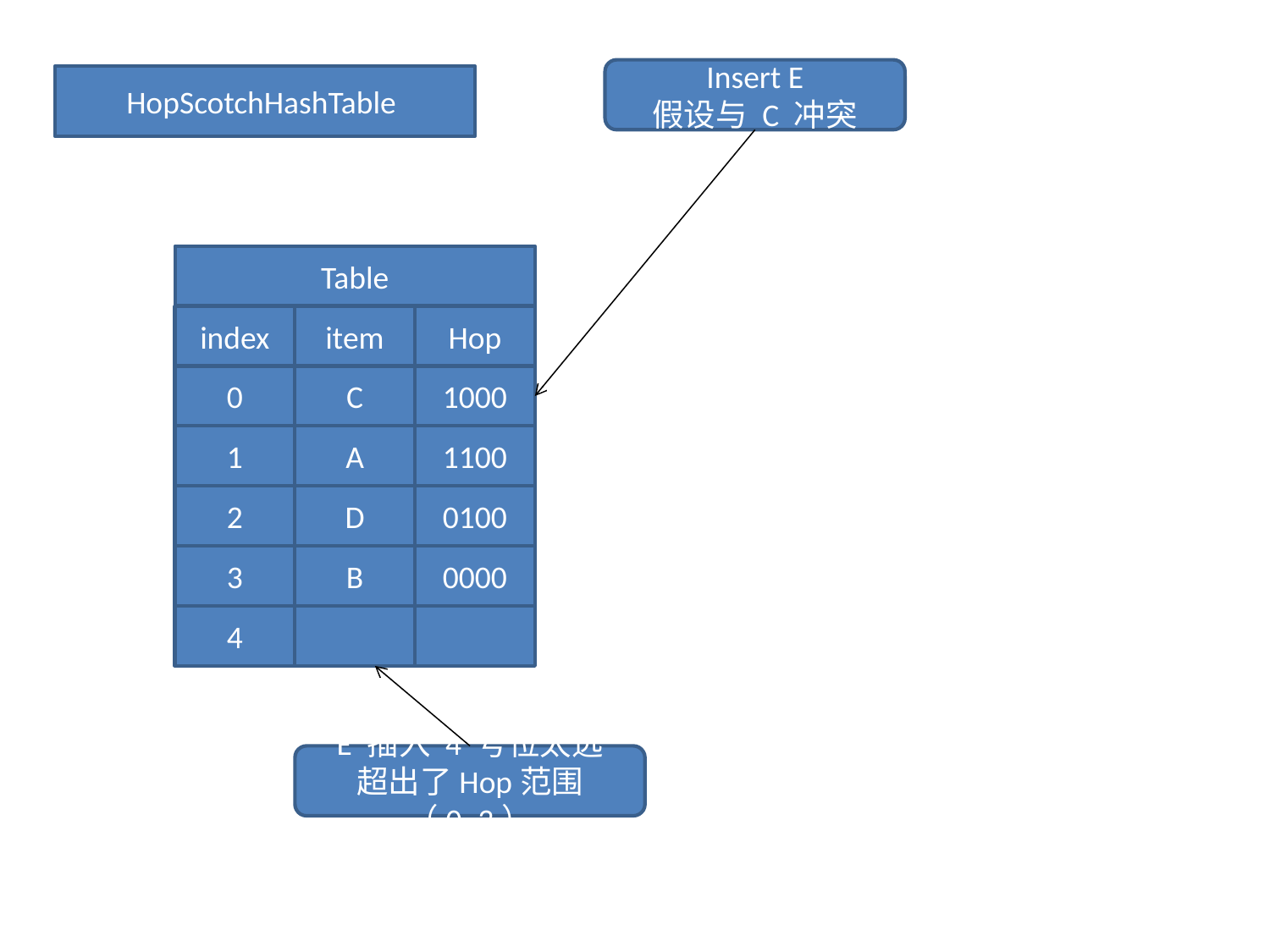

Insert E
假设与 C 冲突
HopScotchHashTable
Table
index
item
Hop
0
C
1000
1
A
1100
2
D
0100
3
B
0000
4

E 插入 4 号位太远
超出了Hop范围（0~3）